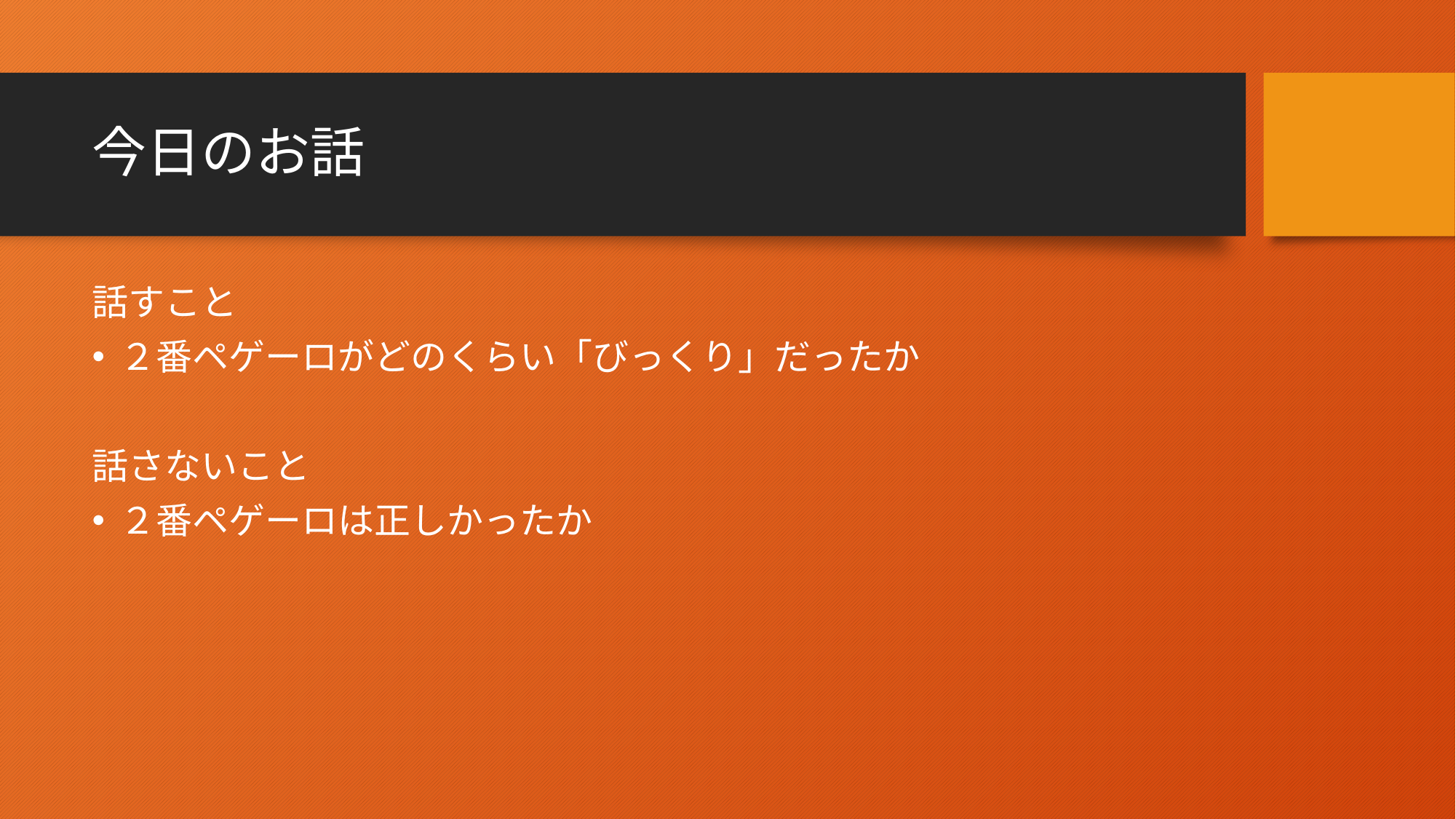

# 今日のお話
話すこと
２番ペゲーロがどのくらい「びっくり」だったか

話さないこと
２番ペゲーロは正しかったか